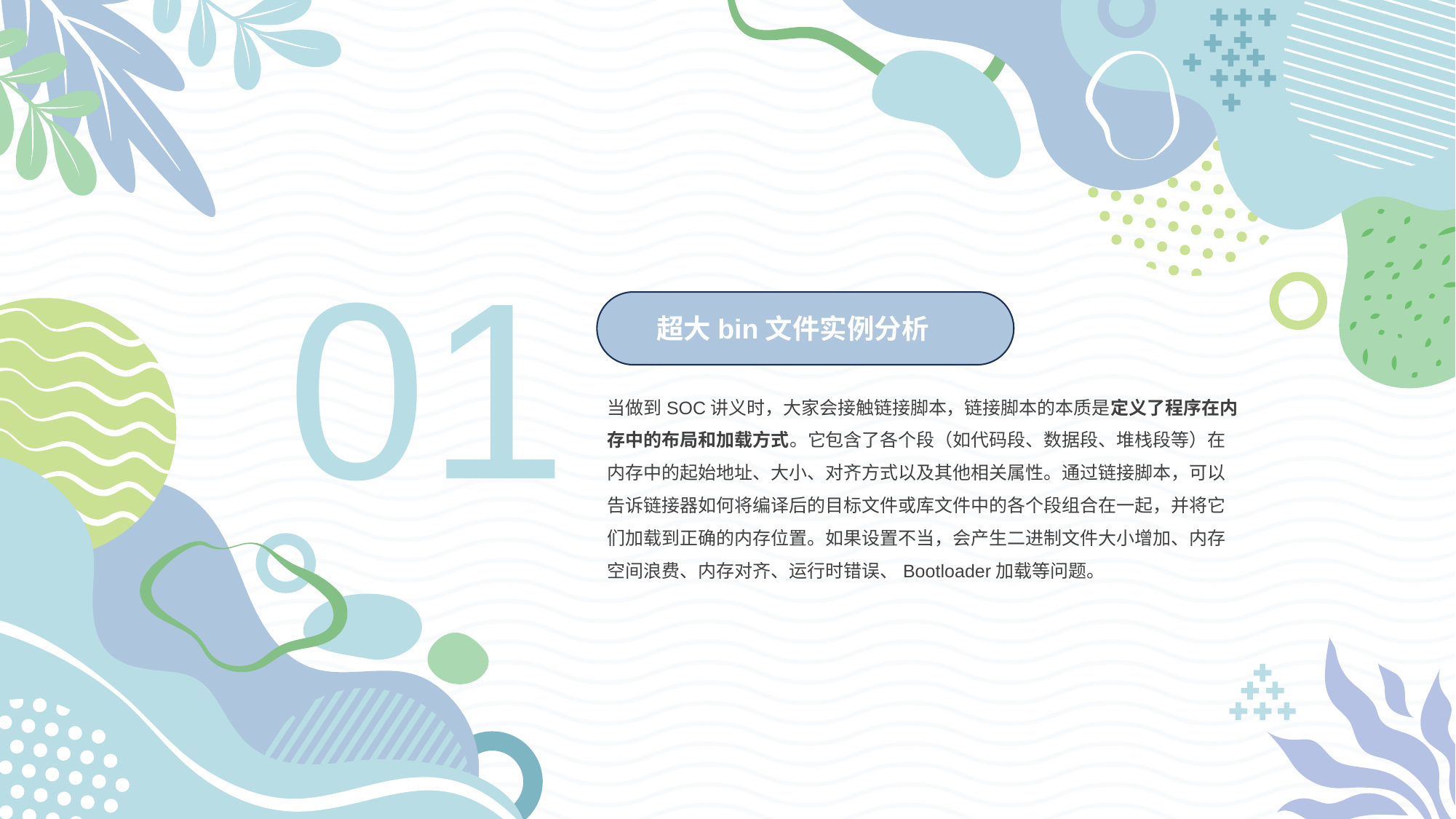

01

超大bin文件实例分析
当做到SOC讲义时，大家会接触链接脚本，链接脚本的本质是定义了程序在内存中的布局和加载方式。它包含了各个段（如代码段、数据段、堆栈段等）在内存中的起始地址、大小、对齐方式以及其他相关属性。通过链接脚本，可以告诉链接器如何将编译后的目标文件或库文件中的各个段组合在一起，并将它们加载到正确的内存位置。如果设置不当，会产生二进制文件大小增加、内存空间浪费、内存对齐、运行时错误、Bootloader加载等问题。